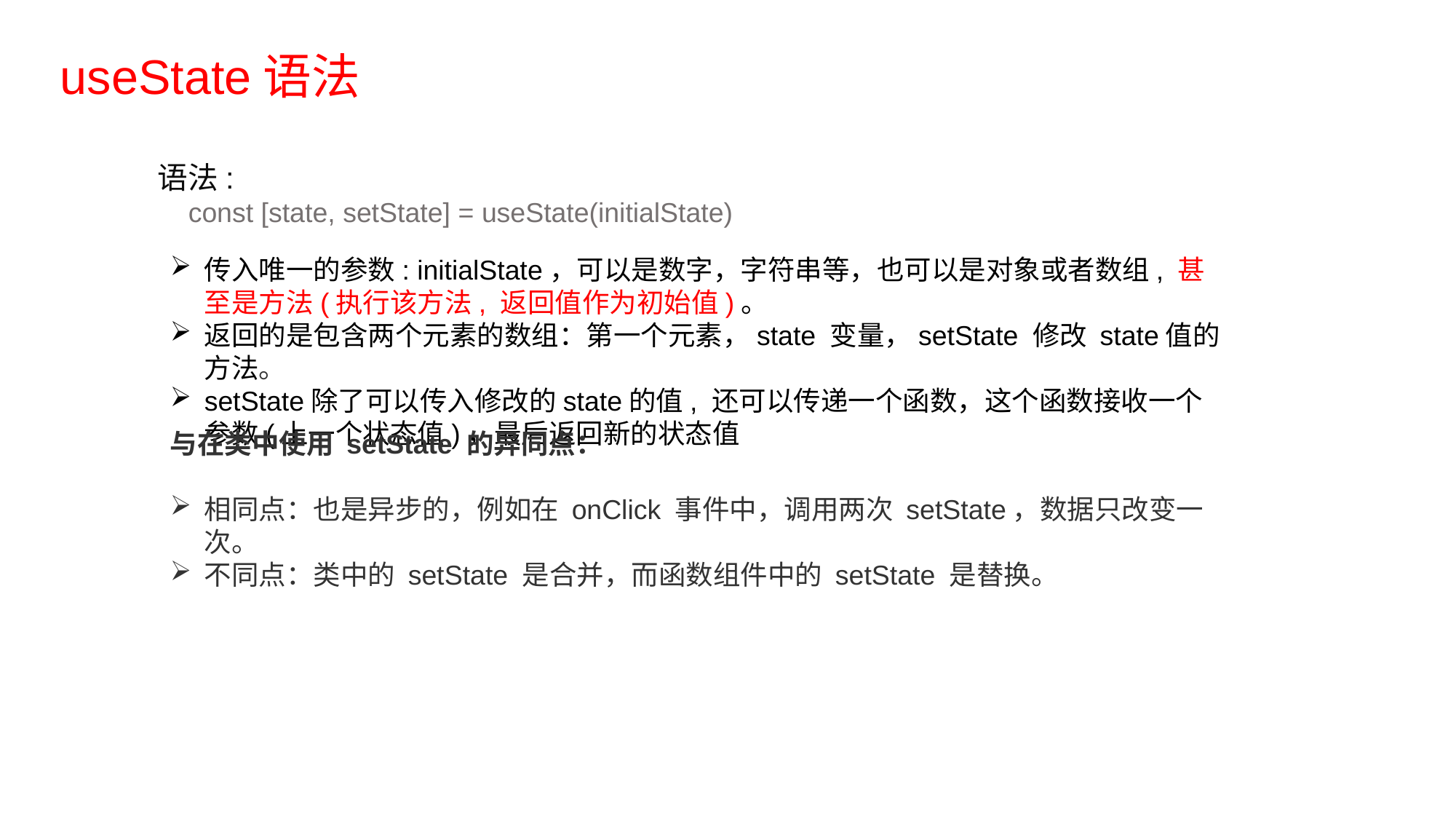

useState语法
语法:
    const [state, setState] = useState(initialState)
传入唯一的参数: initialState，可以是数字，字符串等，也可以是对象或者数组, 甚至是方法(执行该方法, 返回值作为初始值)。
返回的是包含两个元素的数组：第一个元素，state 变量，setState 修改 state值的方法。
setState除了可以传入修改的state的值, 还可以传递一个函数，这个函数接收一个参数(上一个状态值)，最后返回新的状态值
与在类中使用 setState 的异同点：

相同点：也是异步的，例如在 onClick 事件中，调用两次 setState，数据只改变一次。
不同点：类中的 setState 是合并，而函数组件中的 setState 是替换。